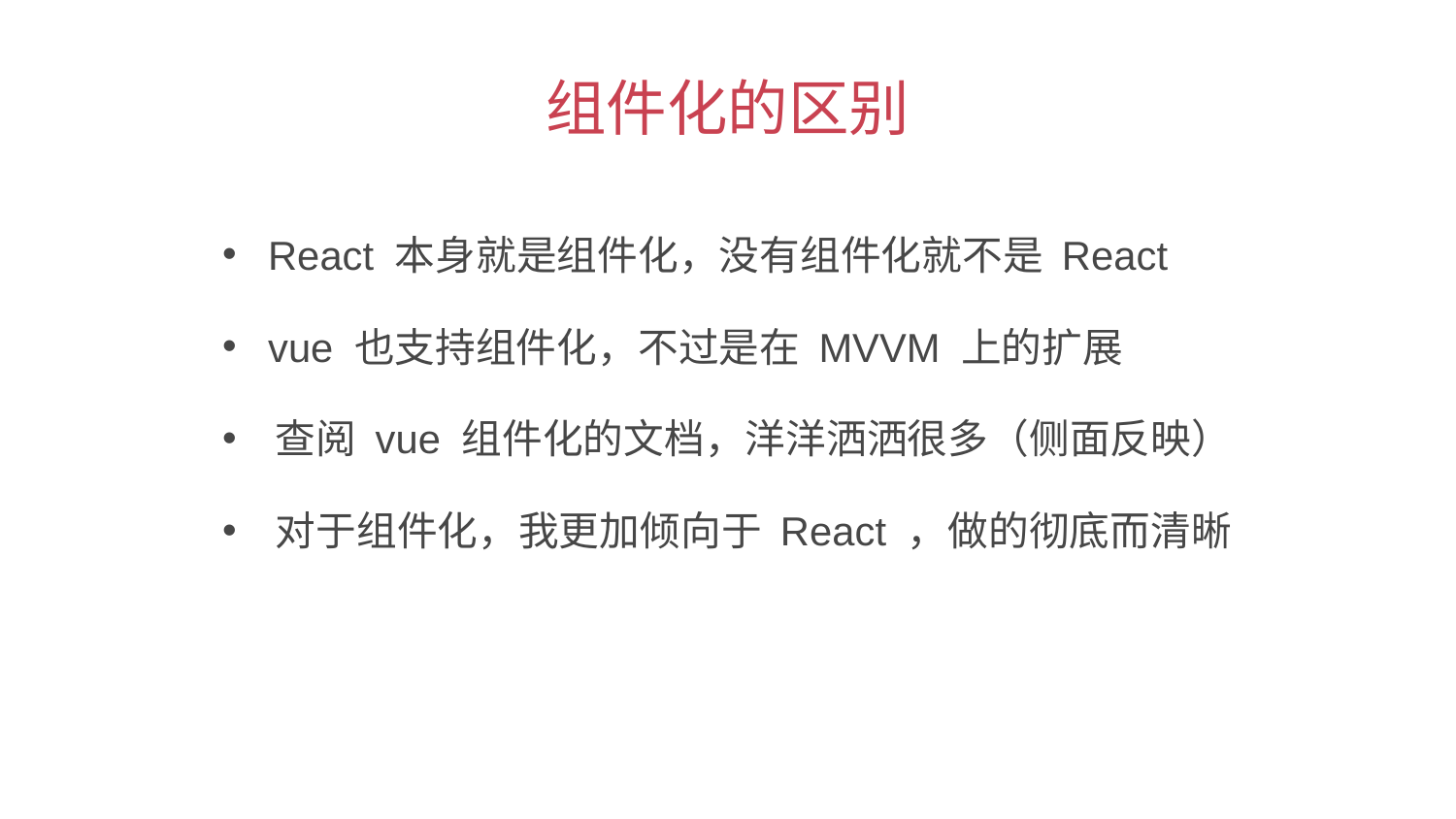

组件化的区别
 React 本身就是组件化，没有组件化就不是 React
 vue 也支持组件化，不过是在 MVVM 上的扩展
 查阅 vue 组件化的文档，洋洋洒洒很多（侧面反映）
 对于组件化，我更加倾向于 React ，做的彻底而清晰